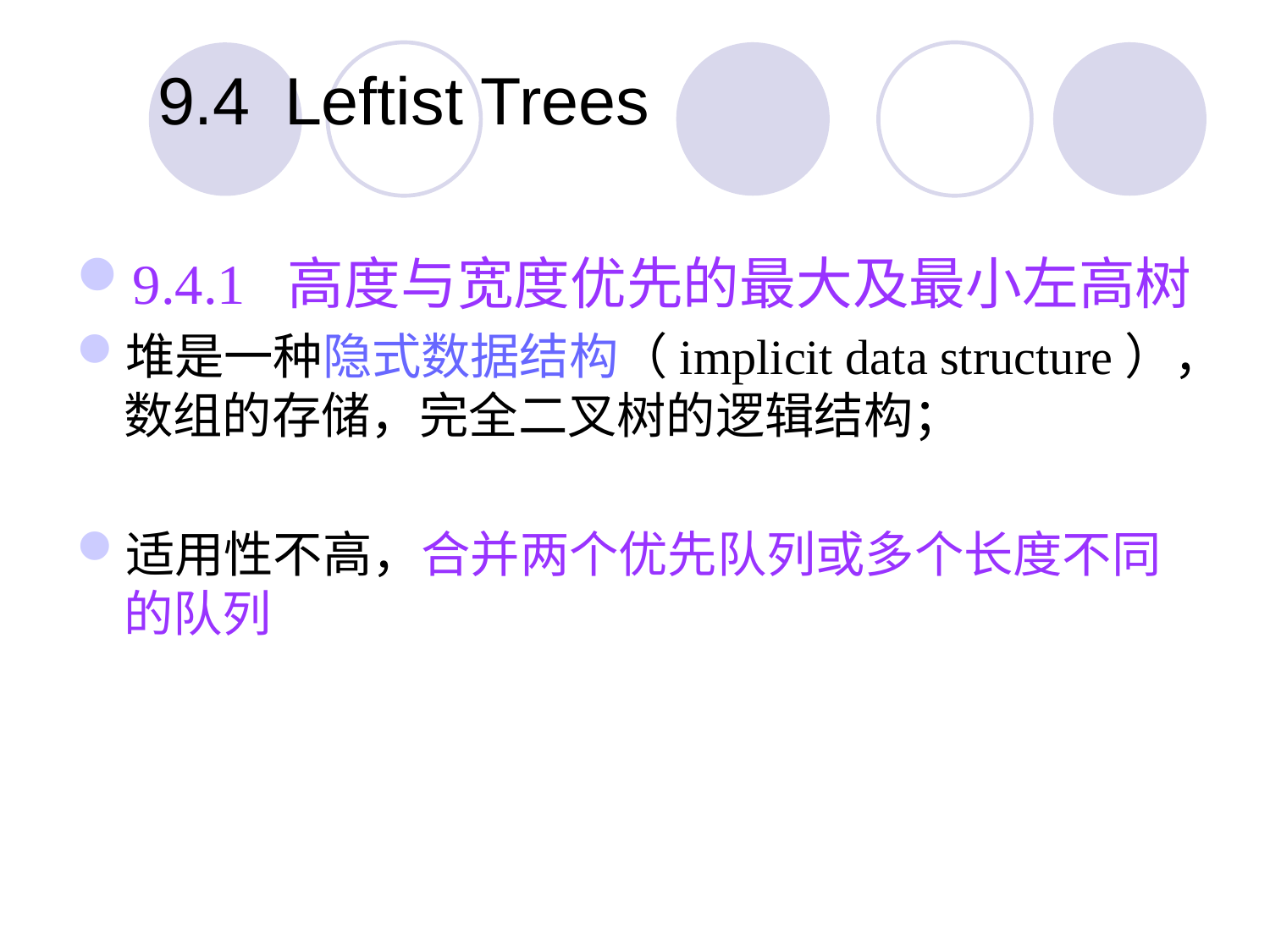

9.4	Leftist Trees
20

9.4.1  高度与宽度优先的最大及最小左高树
堆是一种隐式数据结构（implicit data structure），数组的存储，完全二叉树的逻辑结构；

适用性不高，合并两个优先队列或多个长度不同的队列